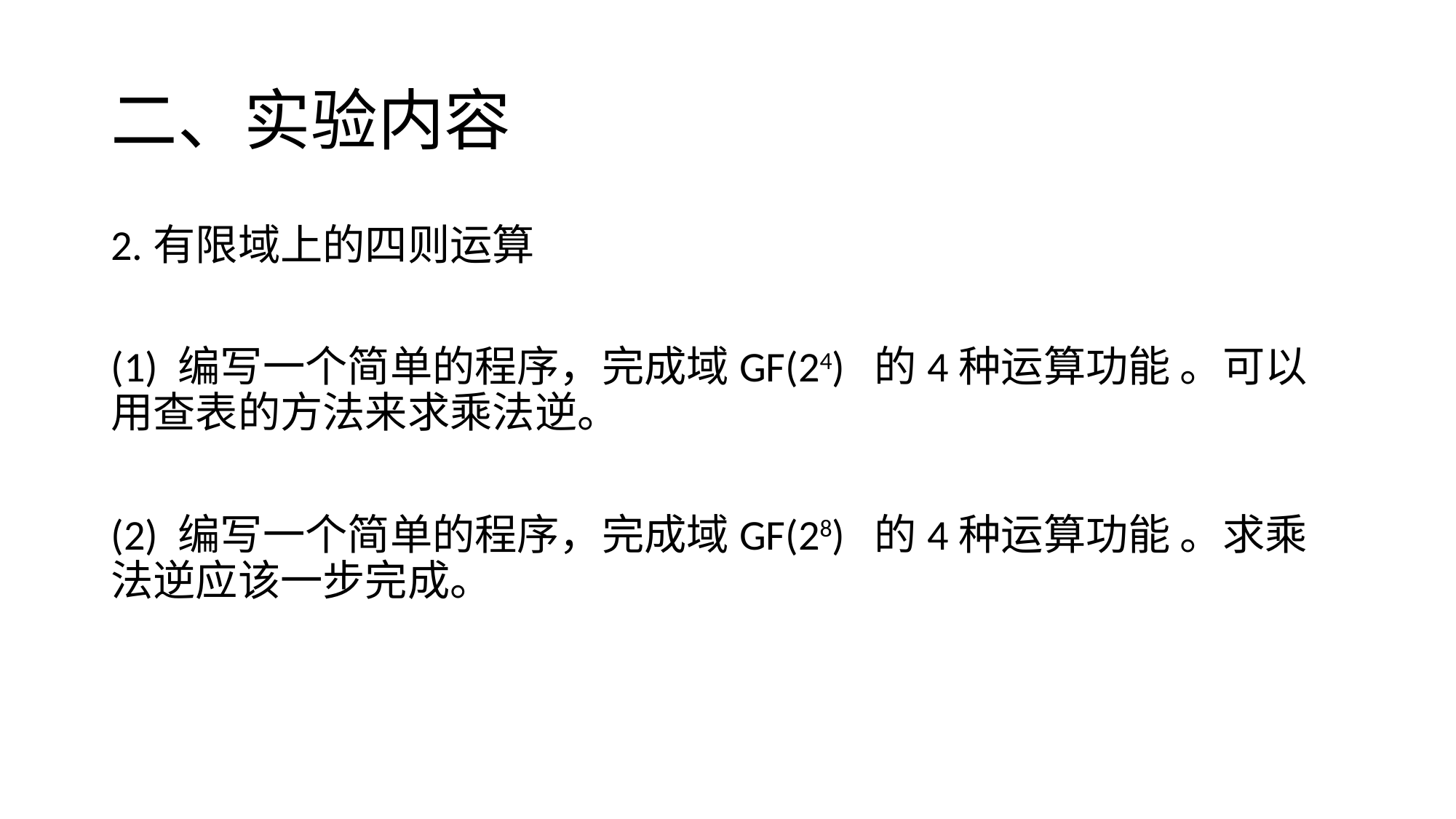

# 二、实验内容
2.有限域上的四则运算

(1) 编写一个简单的程序，完成域GF(24)  的4种运算功能 。可以用查表的方法来求乘法逆。

(2) 编写一个简单的程序，完成域GF(28)  的4种运算功能 。求乘法逆应该一步完成。